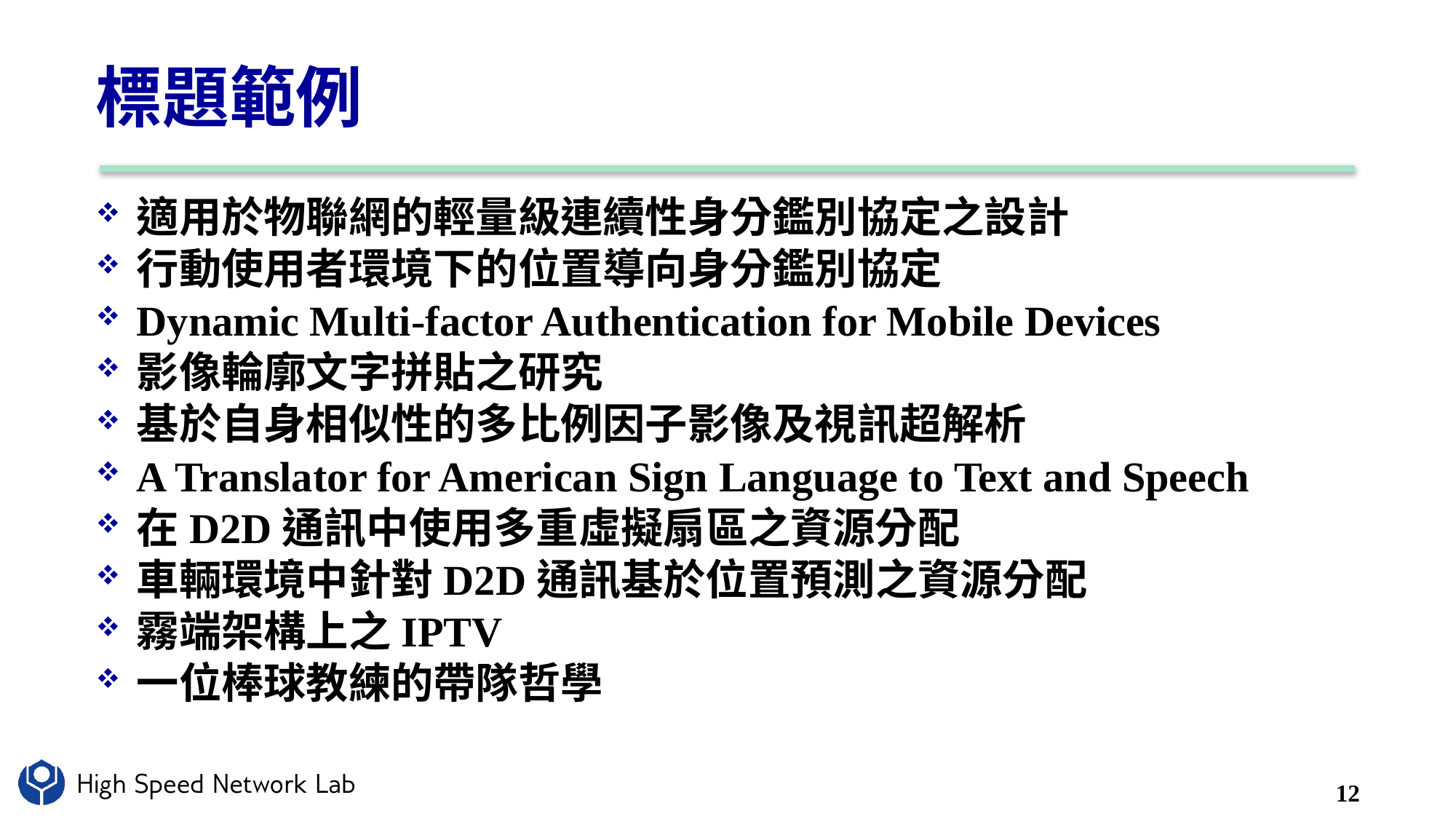

# 標題範例
適用於物聯網的輕量級連續性身分鑑別協定之設計
行動使用者環境下的位置導向身分鑑別協定
Dynamic Multi-factor Authentication for Mobile Devices
影像輪廓文字拼貼之研究
基於自身相似性的多比例因子影像及視訊超解析
A Translator for American Sign Language to Text and Speech
在D2D通訊中使用多重虛擬扇區之資源分配
車輛環境中針對D2D通訊基於位置預測之資源分配
霧端架構上之IPTV
一位棒球教練的帶隊哲學

12